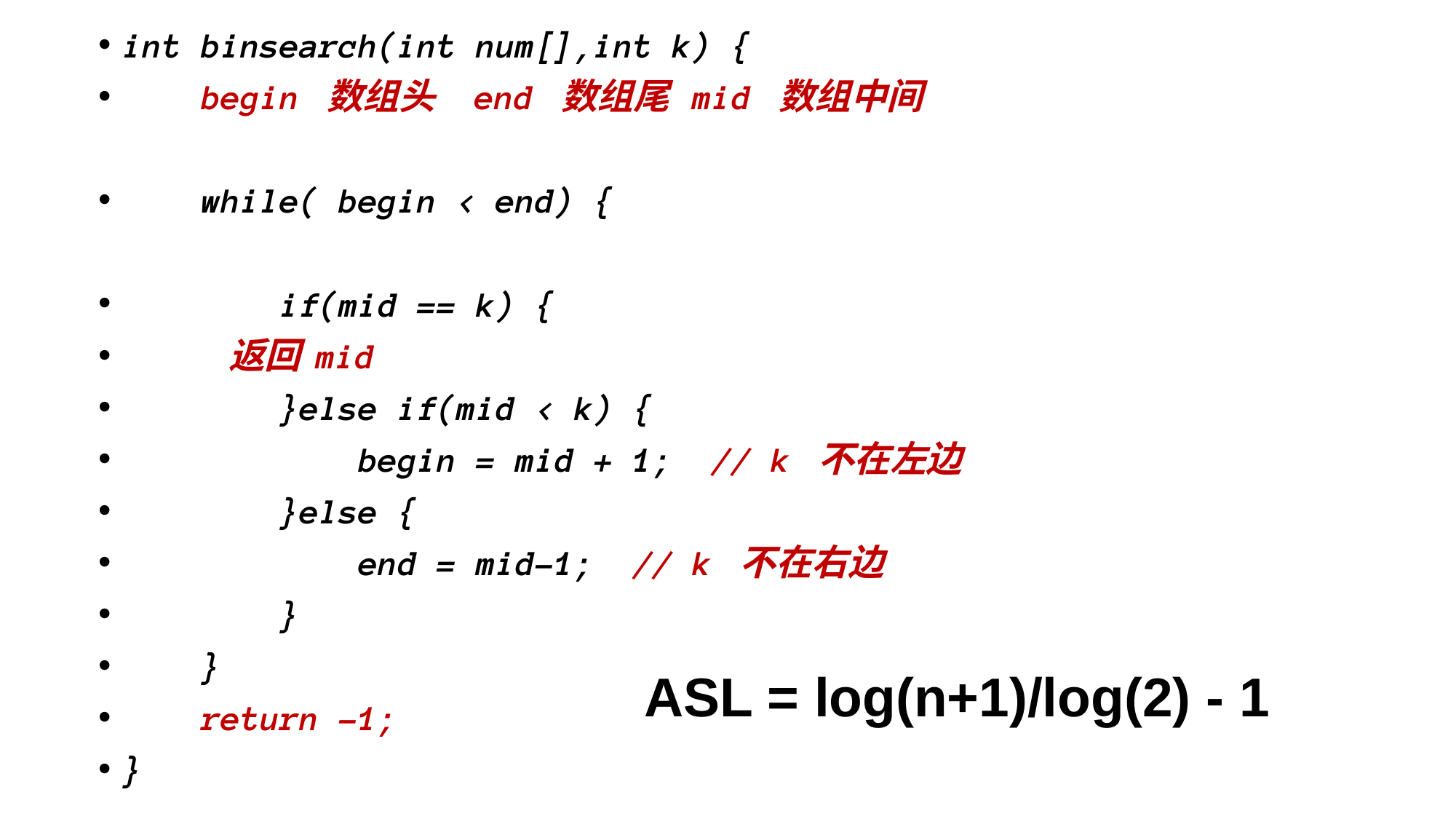

int binsearch(int num[],int k) {
    begin 数组头    end 数组尾  mid 数组中间

    while( begin < end) {

        if(mid == k) {
            返回 mid
        }else if(mid < k) {
            begin = mid + 1;  // k 不在左边
        }else {
            end = mid-1;  // k 不在右边
        }
    }
    return -1;
}

ASL = log(n+1)/log(2) - 1